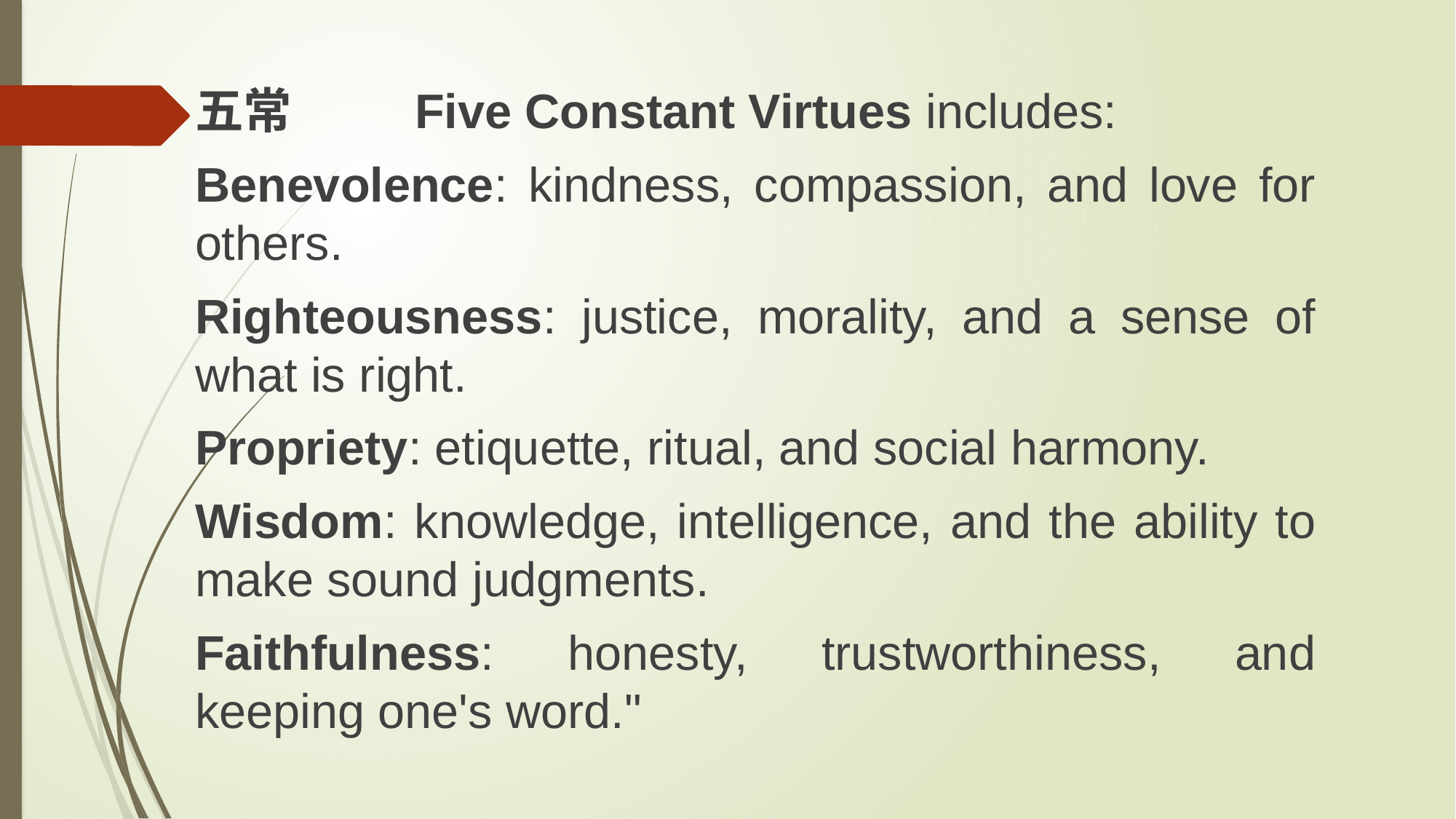

五常          Five Constant Virtues includes:
Benevolence: kindness, compassion, and love for others.
Righteousness: justice, morality, and a sense of what is right.
Propriety: etiquette, ritual, and social harmony.
Wisdom: knowledge, intelligence, and the ability to make sound judgments.
Faithfulness: honesty, trustworthiness, and keeping one's word."

#